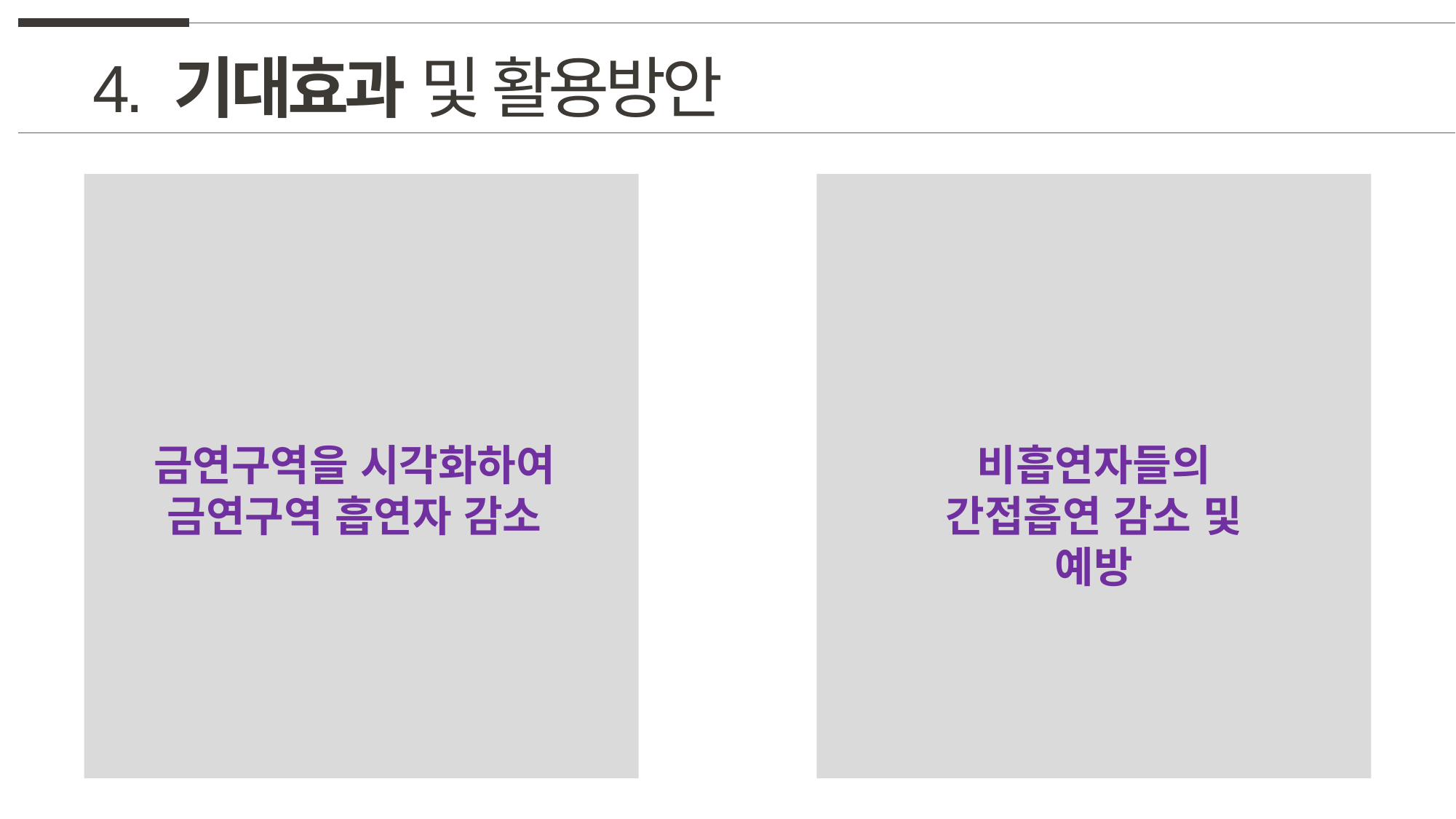

4. 기대효과 및 활용방안

금연구역을 시각화하여 금연구역 흡연자 감소
비흡연자들의 간접흡연 감소 및 예방